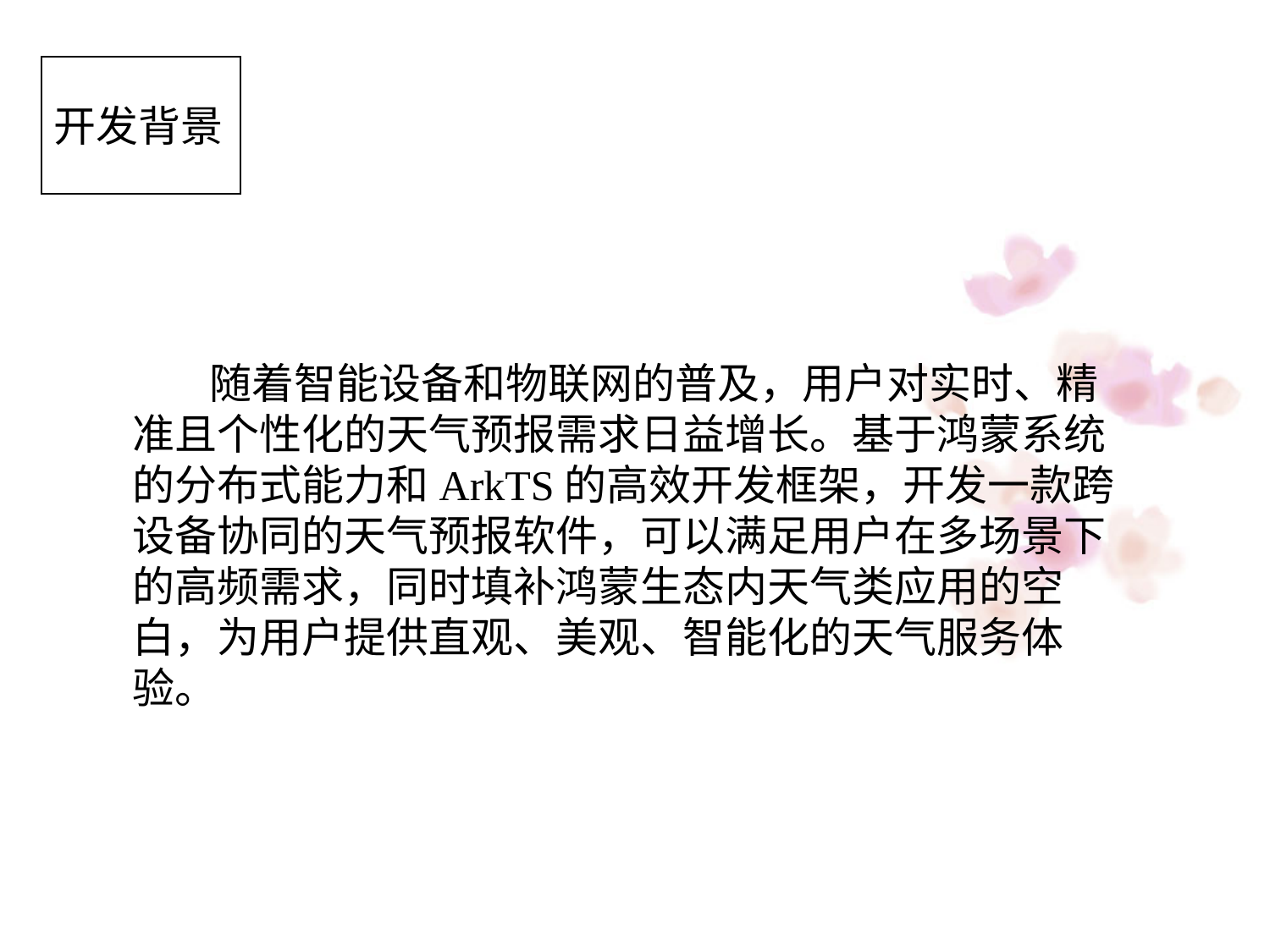

开发背景
       随着智能设备和物联网的普及，用户对实时、精准且个性化的天气预报需求日益增长。基于鸿蒙系统的分布式能力和ArkTS的高效开发框架，开发一款跨设备协同的天气预报软件，可以满足用户在多场景下的高频需求，同时填补鸿蒙生态内天气类应用的空白，为用户提供直观、美观、智能化的天气服务体验。